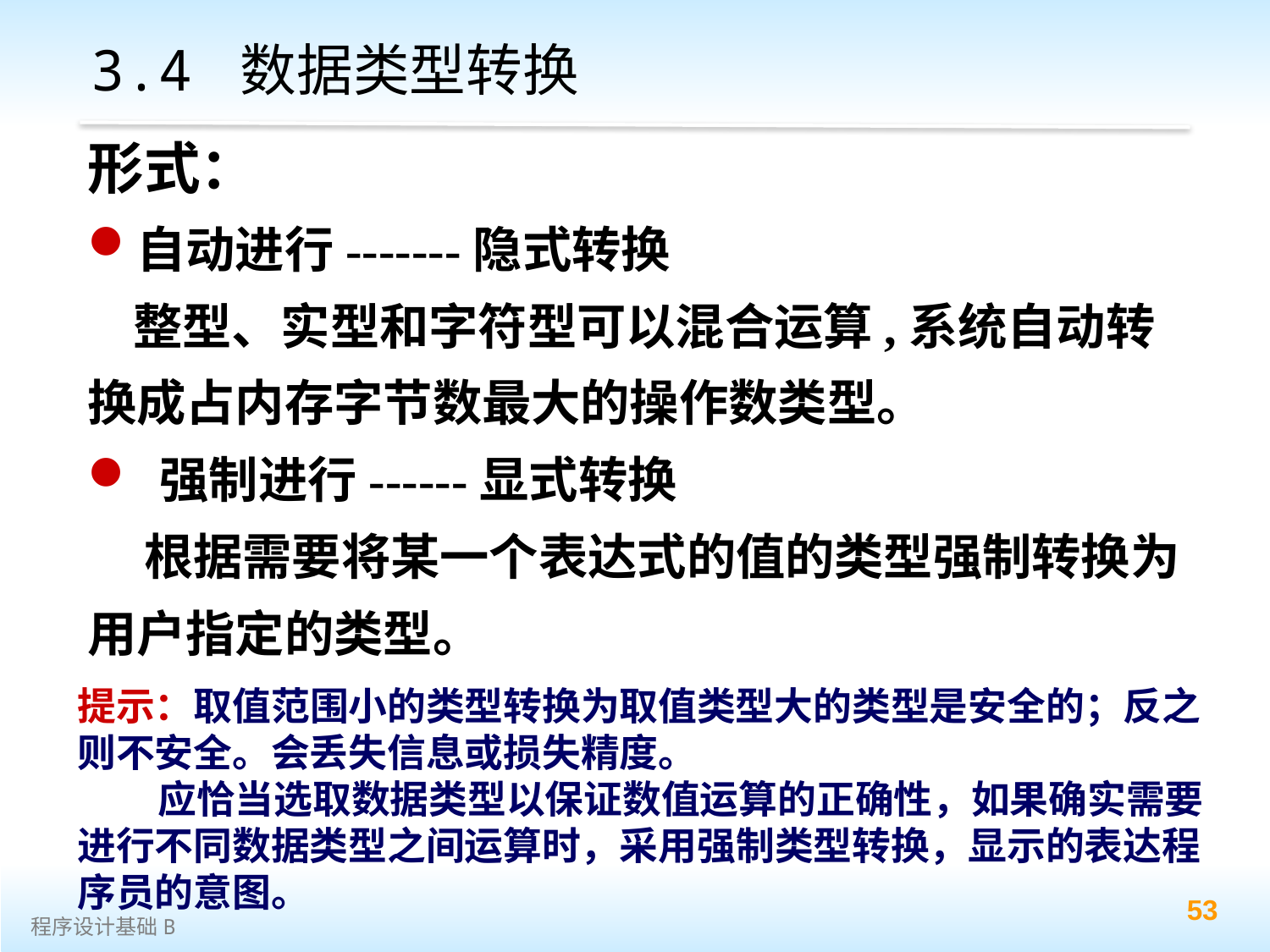

# 3.4 数据类型转换
形式：
自动进行-------隐式转换
   整型、实型和字符型可以混合运算,系统自动转换成占内存字节数最大的操作数类型。
 强制进行------显式转换
    根据需要将某一个表达式的值的类型强制转换为用户指定的类型。
提示：取值范围小的类型转换为取值类型大的类型是安全的；反之则不安全。会丢失信息或损失精度。
        应恰当选取数据类型以保证数值运算的正确性，如果确实需要进行不同数据类型之间运算时，采用强制类型转换，显示的表达程序员的意图。

53